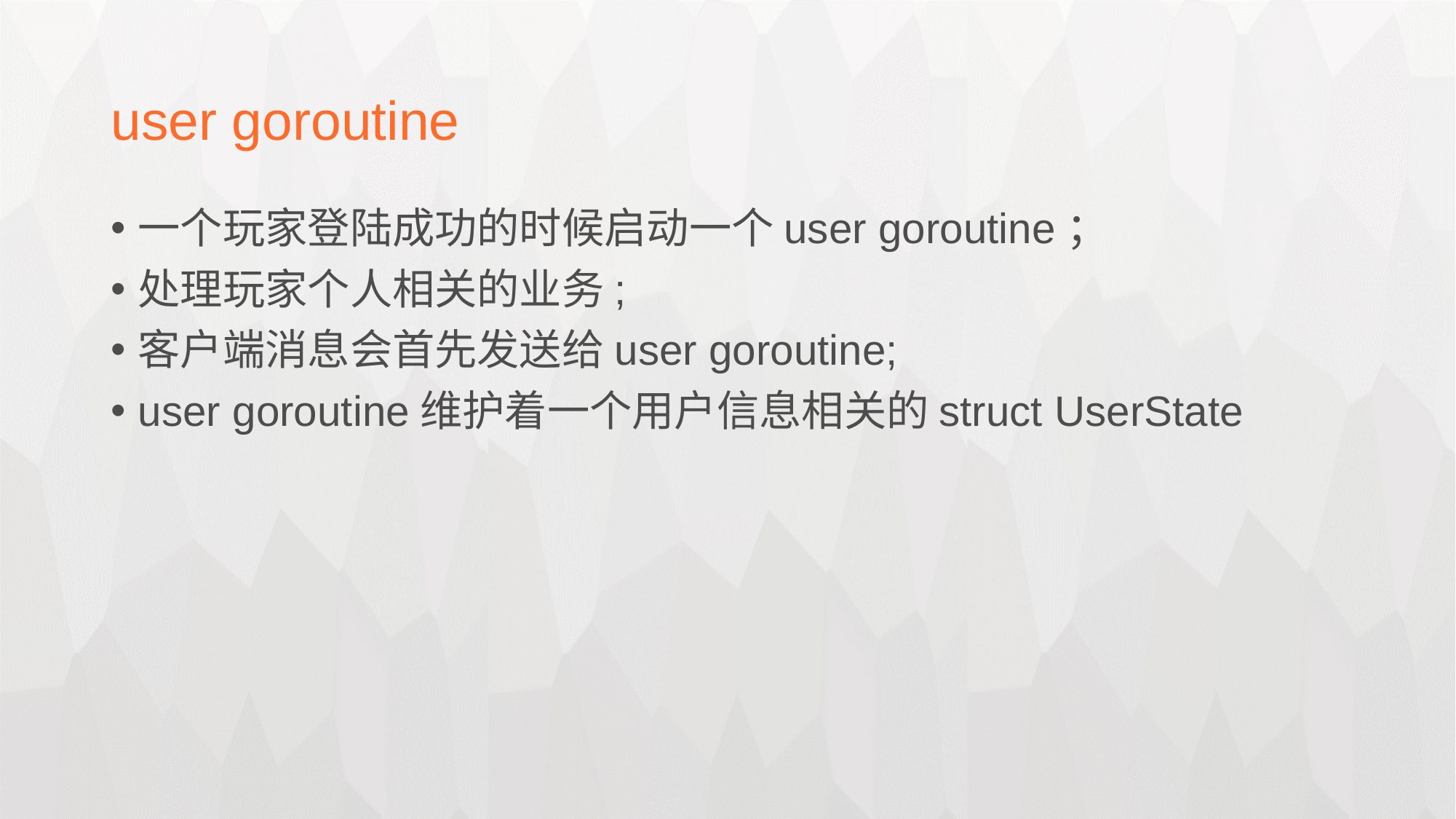

user goroutine
一个玩家登陆成功的时候启动一个user goroutine；
处理玩家个人相关的业务;
客户端消息会首先发送给user goroutine;
user goroutine维护着一个用户信息相关的struct UserState